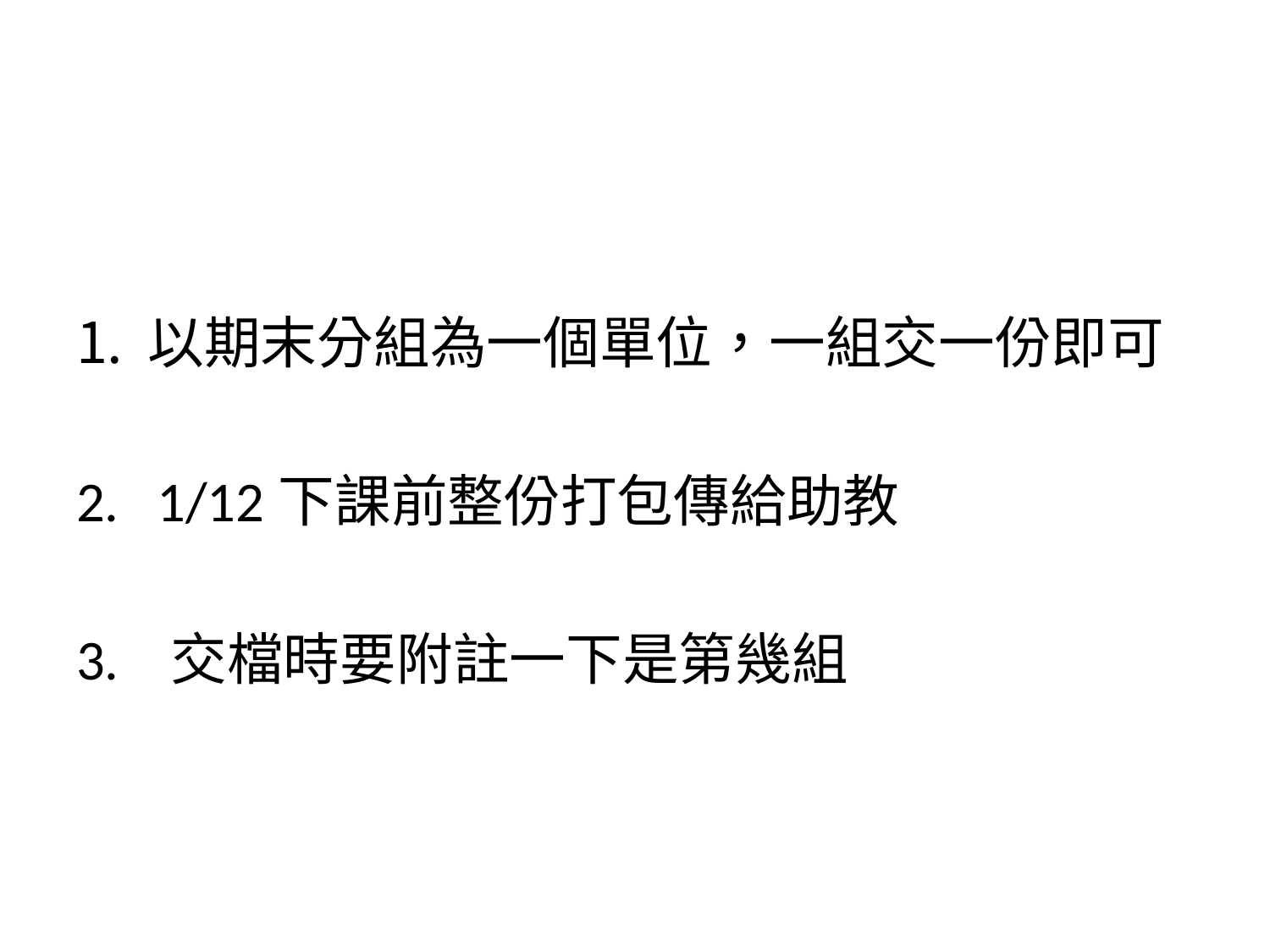

#

以期末分組為一個單位，一組交一份即可

2.   1/12下課前整份打包傳給助教

3.   交檔時要附註一下是第幾組